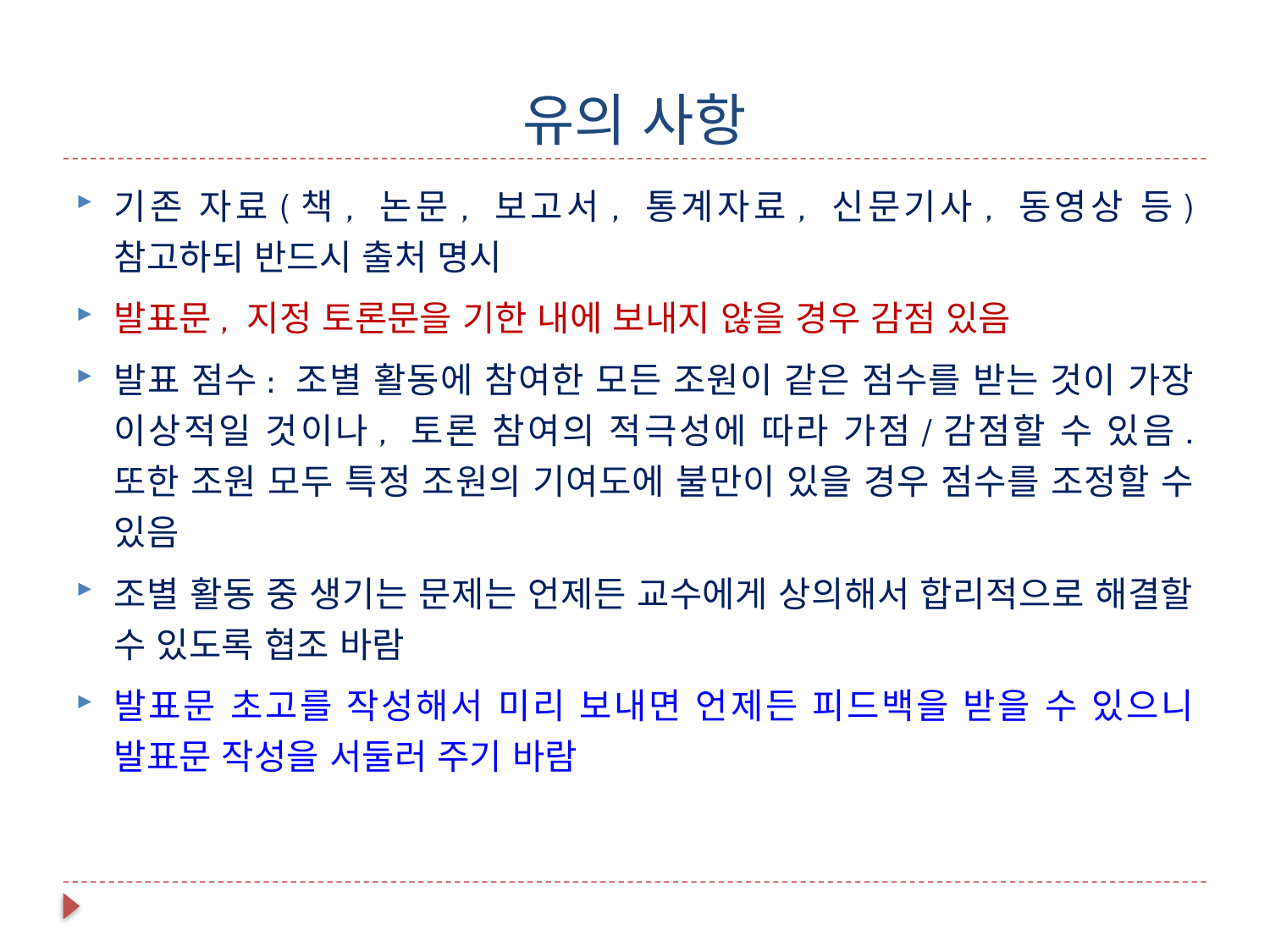

# 유의 사항
기존 자료(책, 논문, 보고서, 통계자료, 신문기사, 동영상 등) 참고하되 반드시 출처 명시
발표문, 지정 토론문을 기한 내에 보내지 않을 경우 감점 있음
발표 점수: 조별 활동에 참여한 모든 조원이 같은 점수를 받는 것이 가장 이상적일 것이나, 토론 참여의 적극성에 따라 가점/감점할 수 있음. 또한 조원 모두 특정 조원의 기여도에 불만이 있을 경우 점수를 조정할 수 있음
조별 활동 중 생기는 문제는 언제든 교수에게 상의해서 합리적으로 해결할 수 있도록 협조 바람
발표문 초고를 작성해서 미리 보내면 언제든 피드백을 받을 수 있으니 발표문 작성을 서둘러 주기 바람